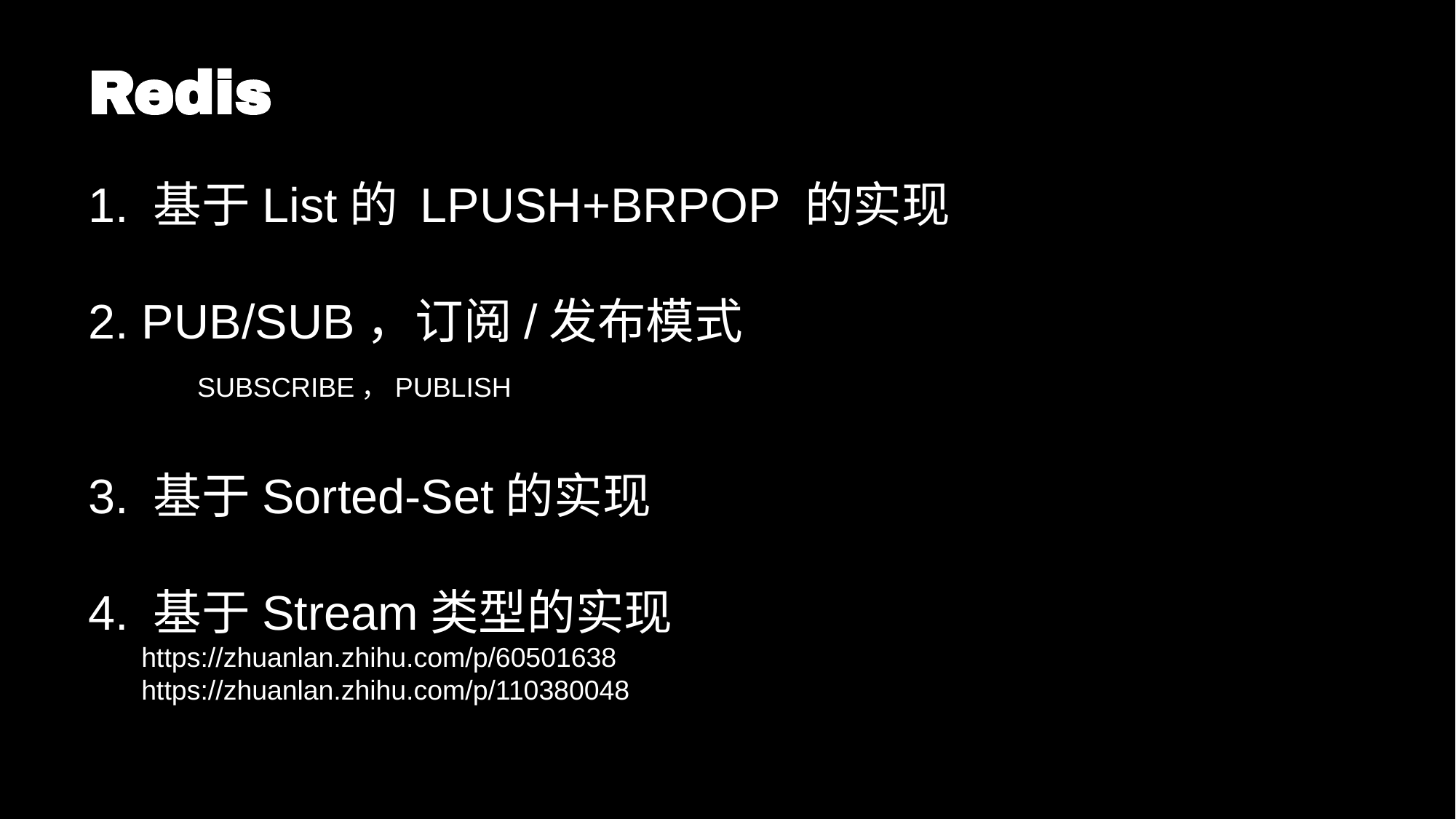

# Redis

1. 基于List的 LPUSH+BRPOP 的实现

2. PUB/SUB，订阅/发布模式
	SUBSCRIBE，PUBLISH

3. 基于Sorted-Set的实现

4. 基于Stream类型的实现
       https://zhuanlan.zhihu.com/p/60501638
       https://zhuanlan.zhihu.com/p/110380048